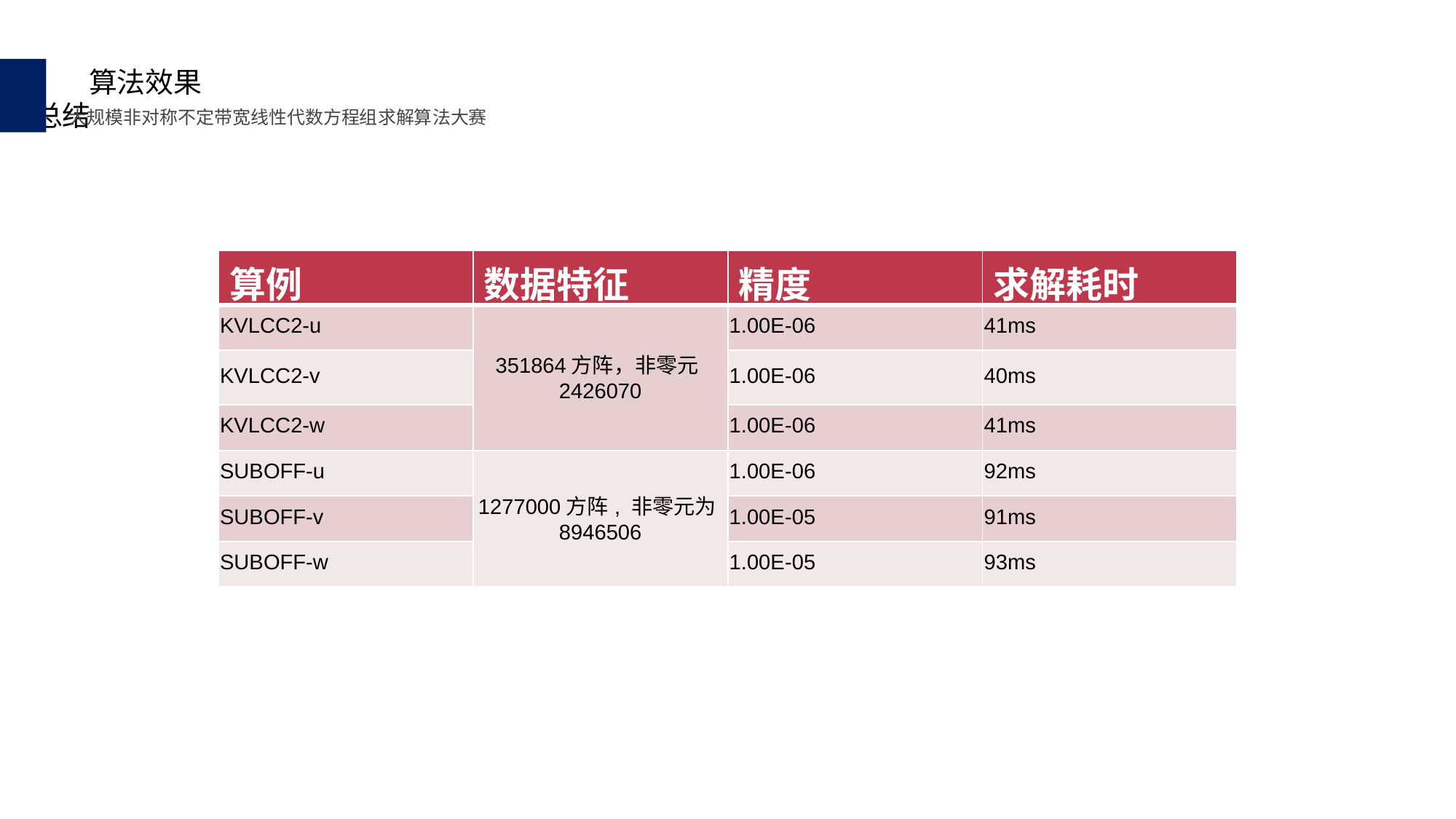

算法效果总结
大规模非对称不定带宽线性代数方程组求解算法大赛

| 算例 | 数据特征 | 精度 | 求解耗时 |
| --- | --- | --- | --- |
| KVLCC2-u | 351864方阵，非零元2426070 | 1.00E-06 | 41ms |
| KVLCC2-v |  | 1.00E-06 | 40ms |
| KVLCC2-w |  | 1.00E-06 | 41ms |
| SUBOFF-u | 1277000方阵, 非零元为8946506 | 1.00E-06 | 92ms |
| SUBOFF-v |  | 1.00E-05 | 91ms |
| SUBOFF-w |  | 1.00E-05 | 93ms |